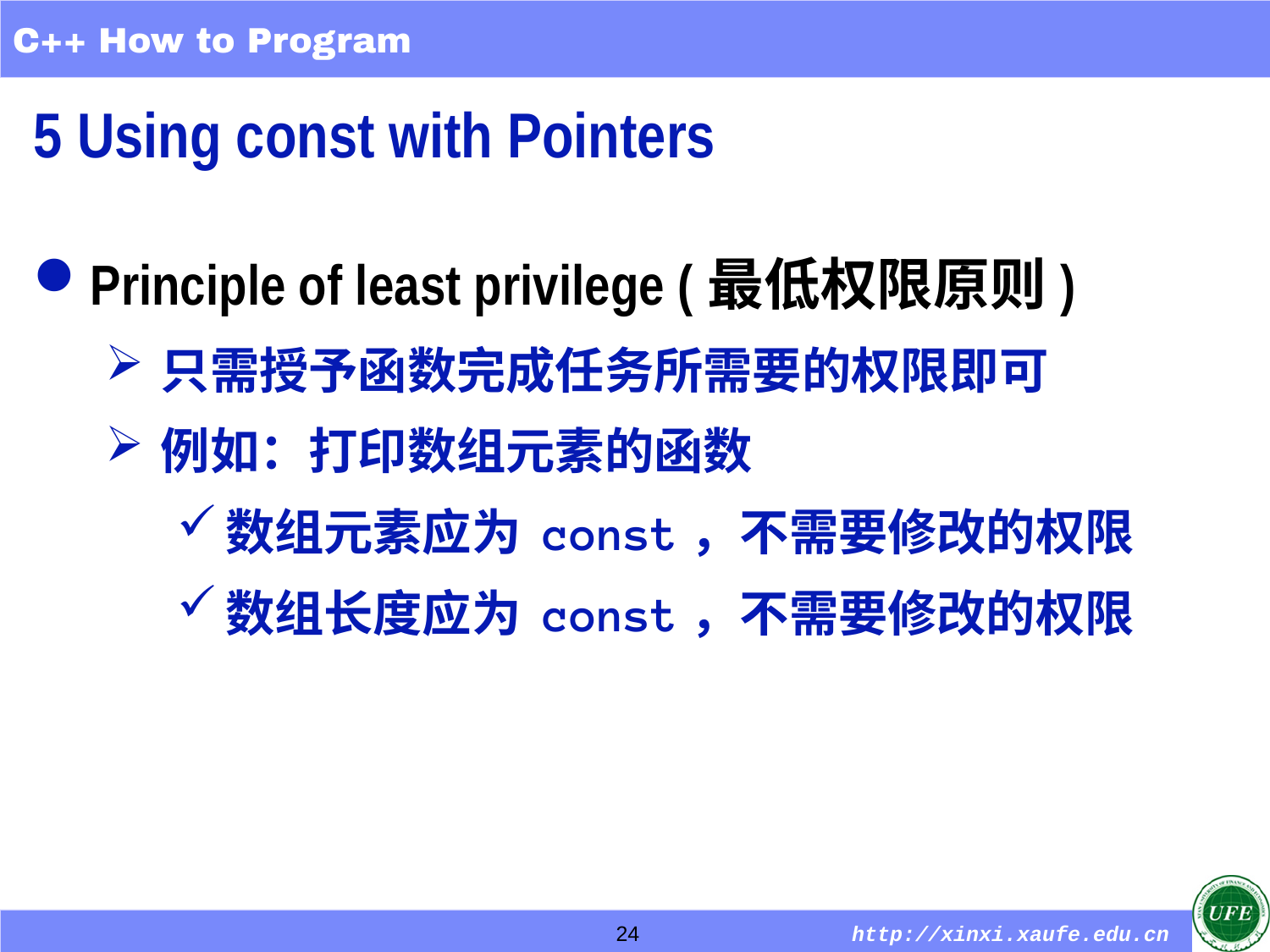

5 Using const with Pointers
Principle of least privilege (最低权限原则)
只需授予函数完成任务所需要的权限即可
例如：打印数组元素的函数
数组元素应为 const，不需要修改的权限
数组长度应为 const，不需要修改的权限
24